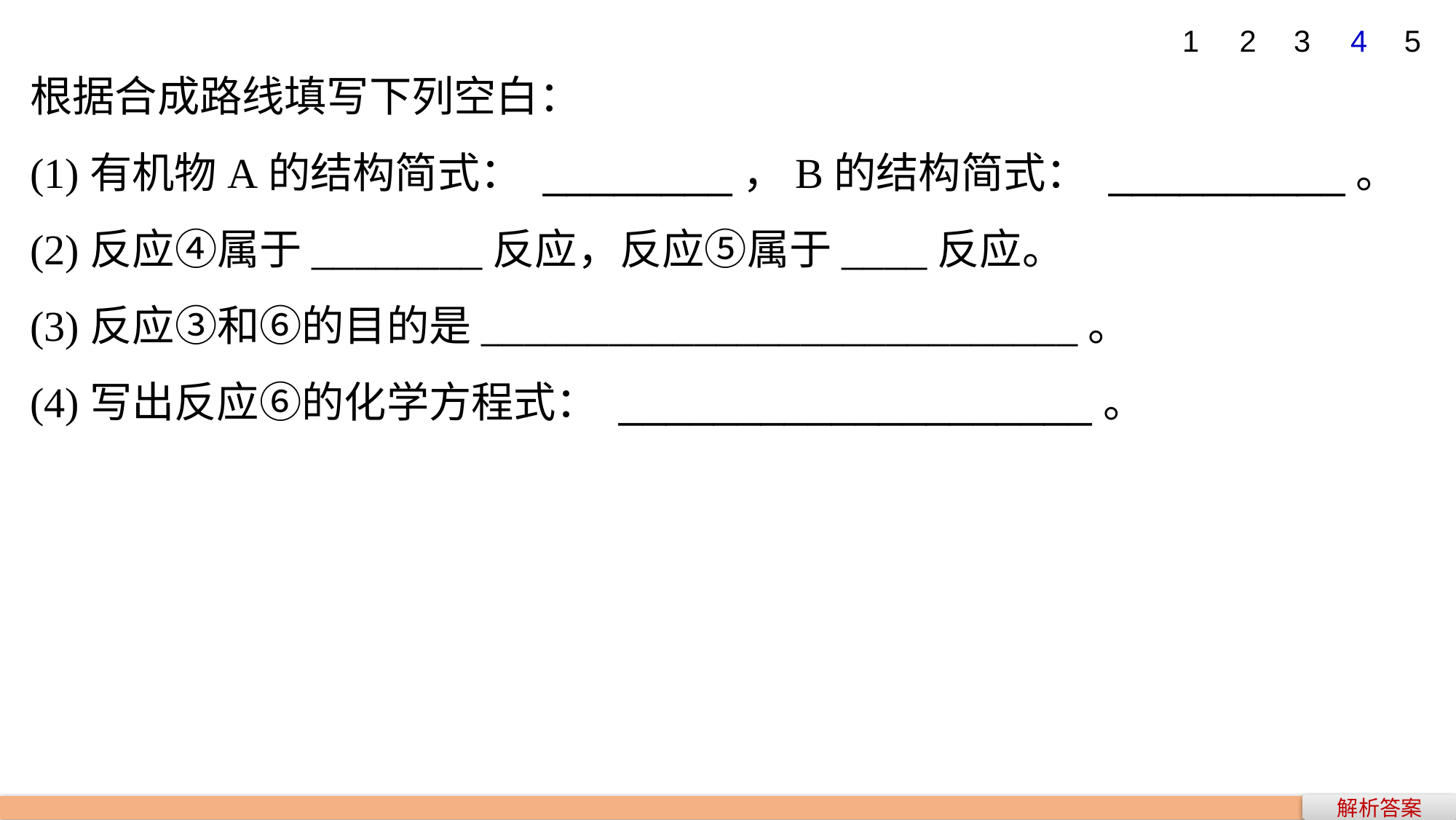

5
1
2
3
4
根据合成路线填写下列空白：
(1)有机物A的结构简式： ________，B的结构简式： __________。
(2)反应④属于________反应，反应⑤属于____反应。
(3)反应③和⑥的目的是____________________________。
(4)写出反应⑥的化学方程式： ____________________。
解析答案